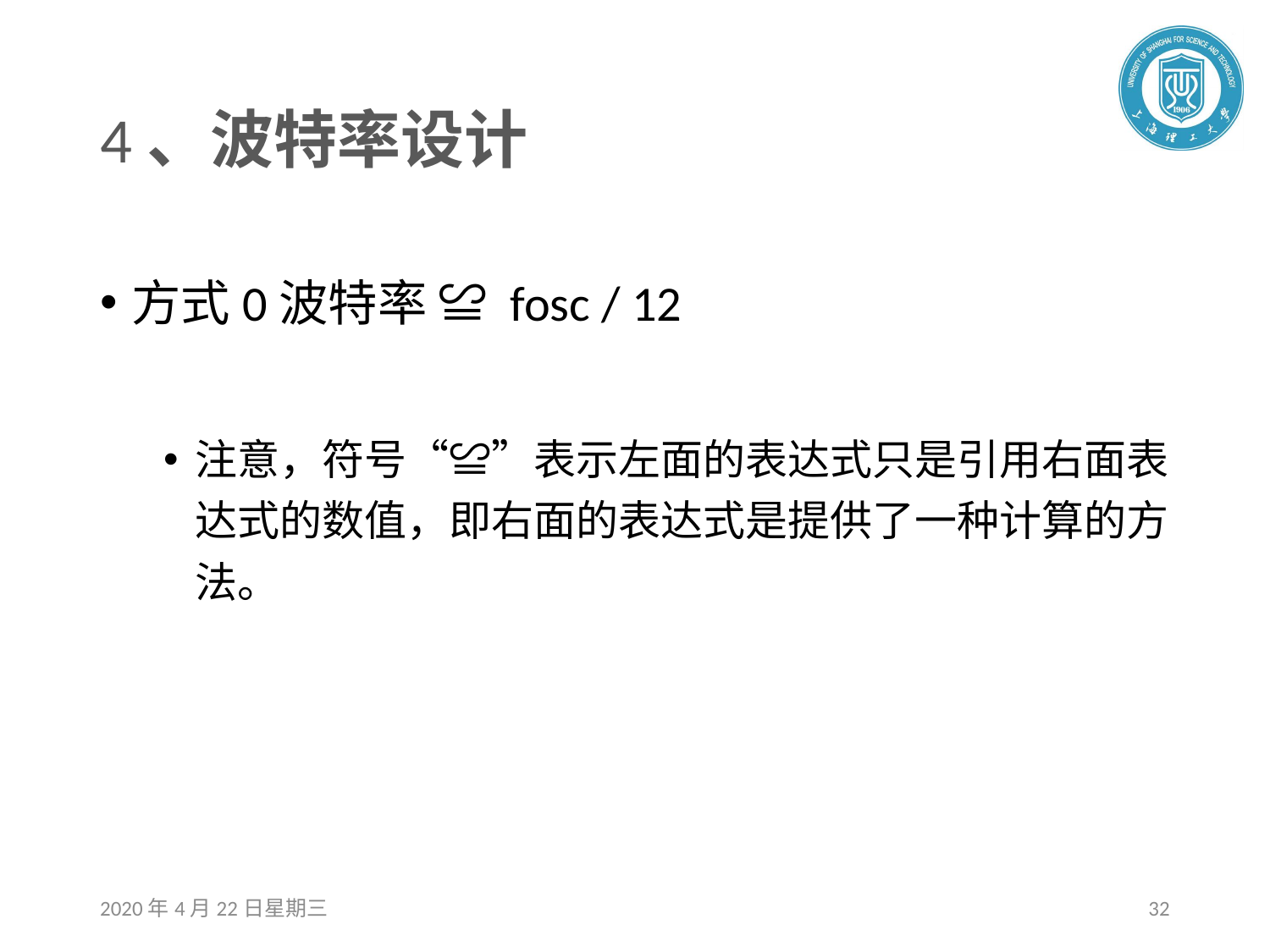

# 4、波特率设计
方式0波特率 ≌ fosc / 12

注意，符号“≌”表示左面的表达式只是引用右面表达式的数值，即右面的表达式是提供了一种计算的方法。
2020年4月22日星期三
32